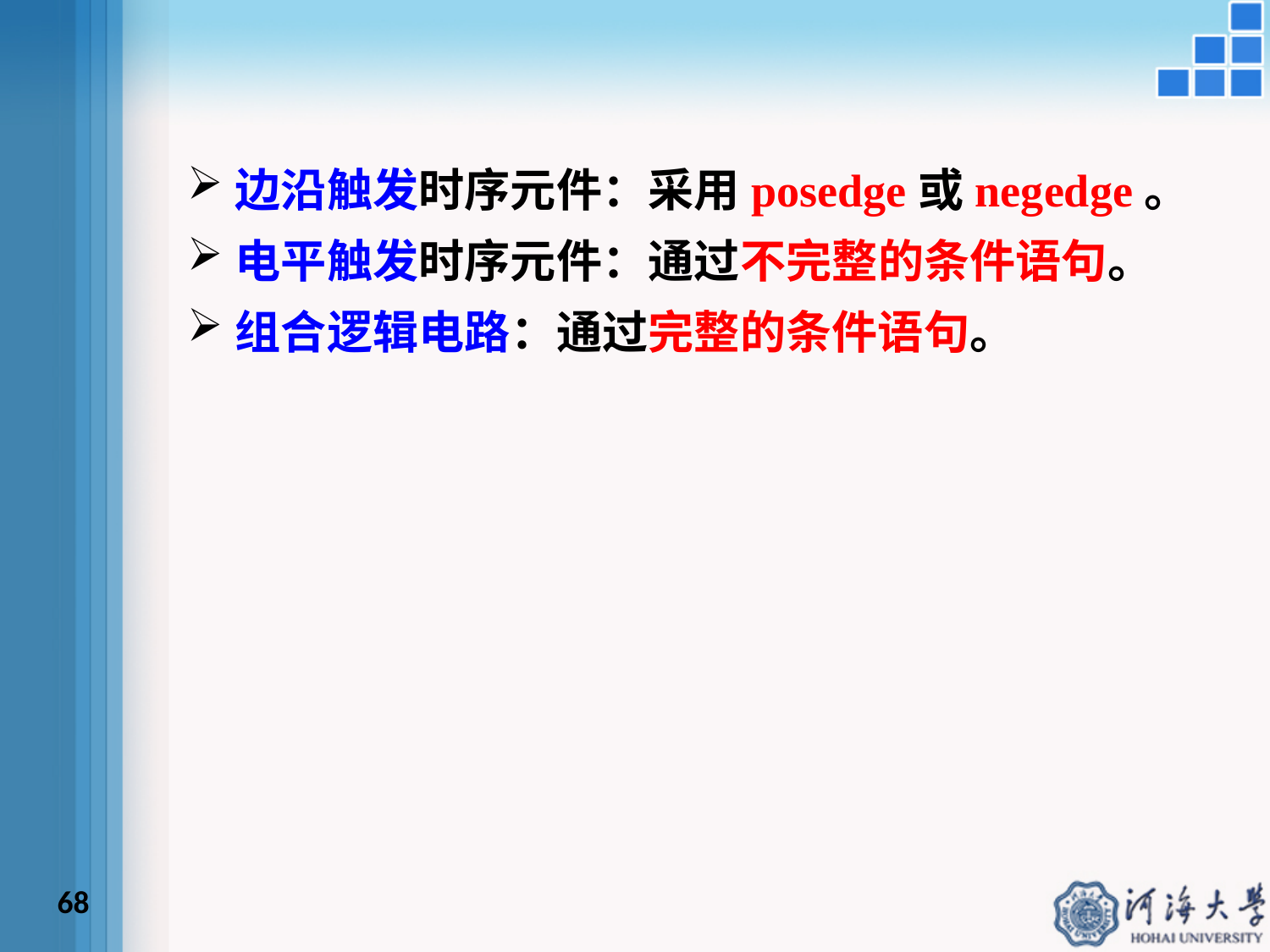

边沿触发时序元件：采用posedge或negedge。
电平触发时序元件：通过不完整的条件语句。
组合逻辑电路：通过完整的条件语句。
68